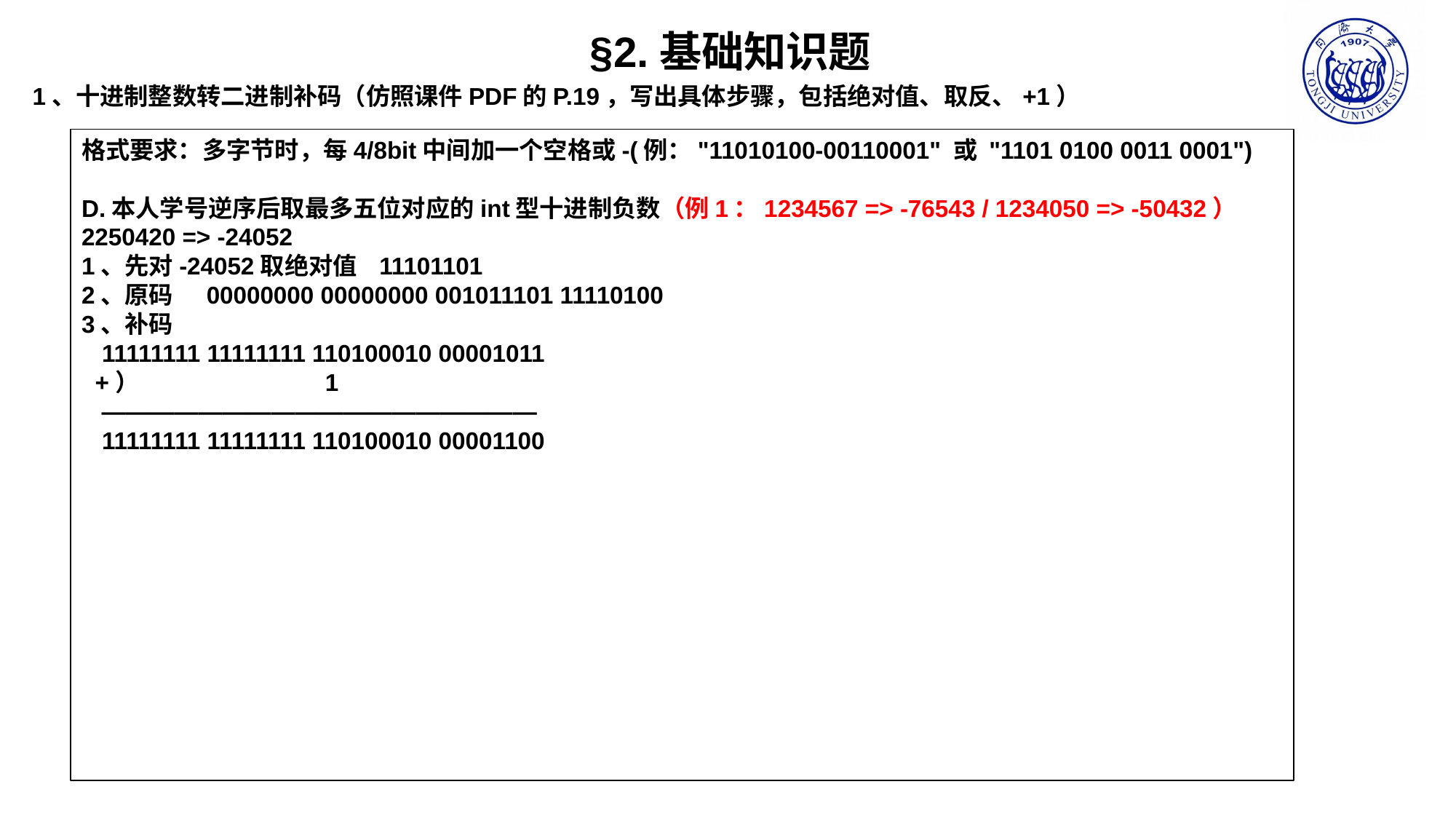

§2.基础知识题
1、十进制整数转二进制补码（仿照课件PDF的P.19，写出具体步骤，包括绝对值、取反、+1）
格式要求：多字节时，每4/8bit中间加一个空格或-(例："11010100-00110001" 或 "1101 0100 0011 0001")

D.本人学号逆序后取最多五位对应的int型十进制负数（例1：1234567 => -76543 / 1234050 => -50432）
2250420 => -24052
1、先对-24052取绝对值   11101101
2、原码     00000000 00000000 001011101 11110100
3、补码
   11111111 11111111 110100010 00001011
  +）                                 1
   ——————————————————
   11111111 11111111 110100010 00001100